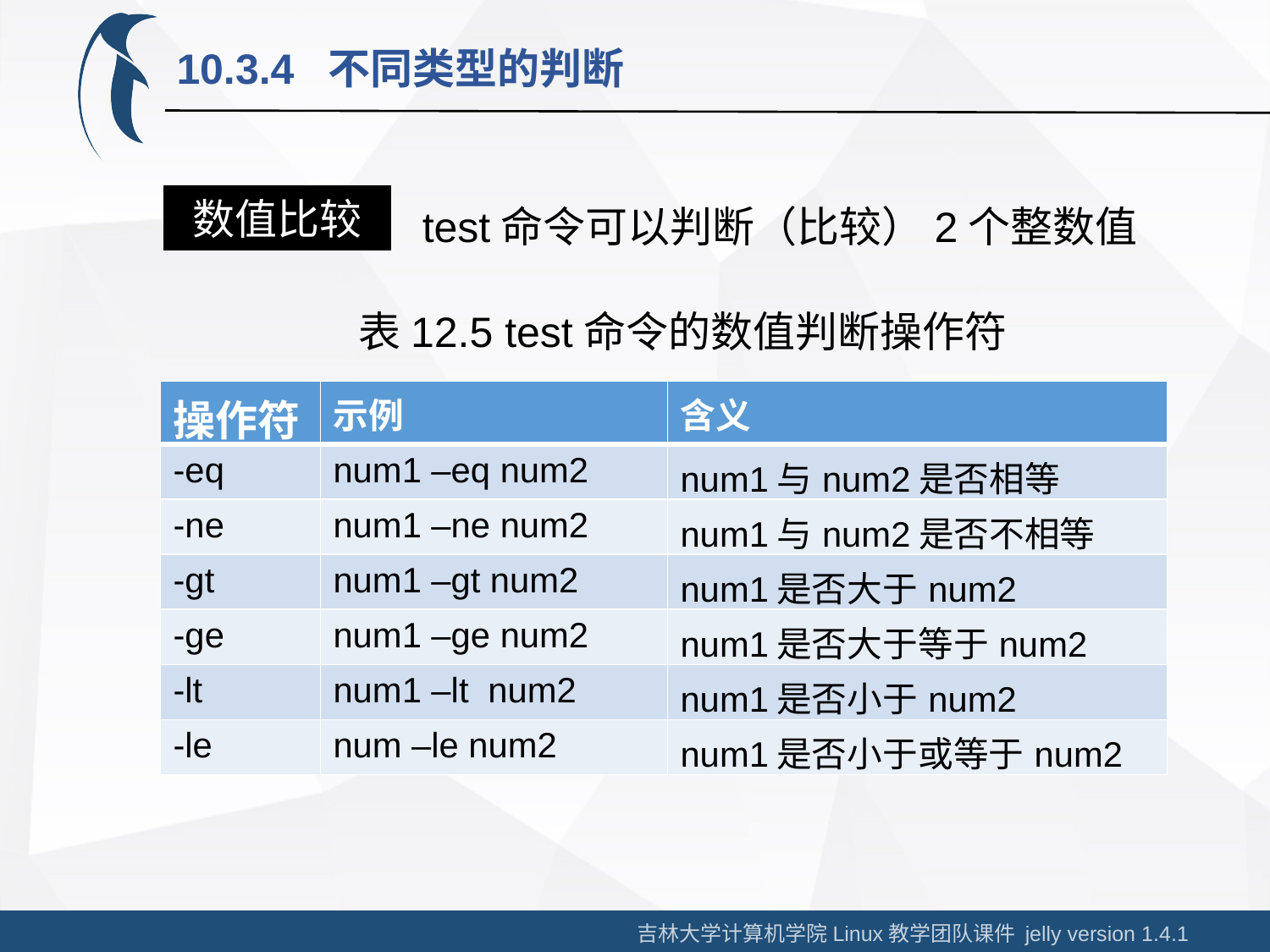

10.3.4  不同类型的判断
test命令可以判断（比较）2个整数值
数值比较
表12.5 test命令的数值判断操作符
| 操作符 | 示例 | 含义 |
| --- | --- | --- |
| -eq | num1 –eq num2 | num1与num2是否相等 |
| -ne | num1 –ne num2 | num1与num2是否不相等 |
| -gt | num1 –gt num2 | num1是否大于num2 |
| -ge | num1 –ge num2 | num1是否大于等于num2 |
| -lt | num1 –lt num2 | num1是否小于num2 |
| -le | num –le num2 | num1是否小于或等于num2 |